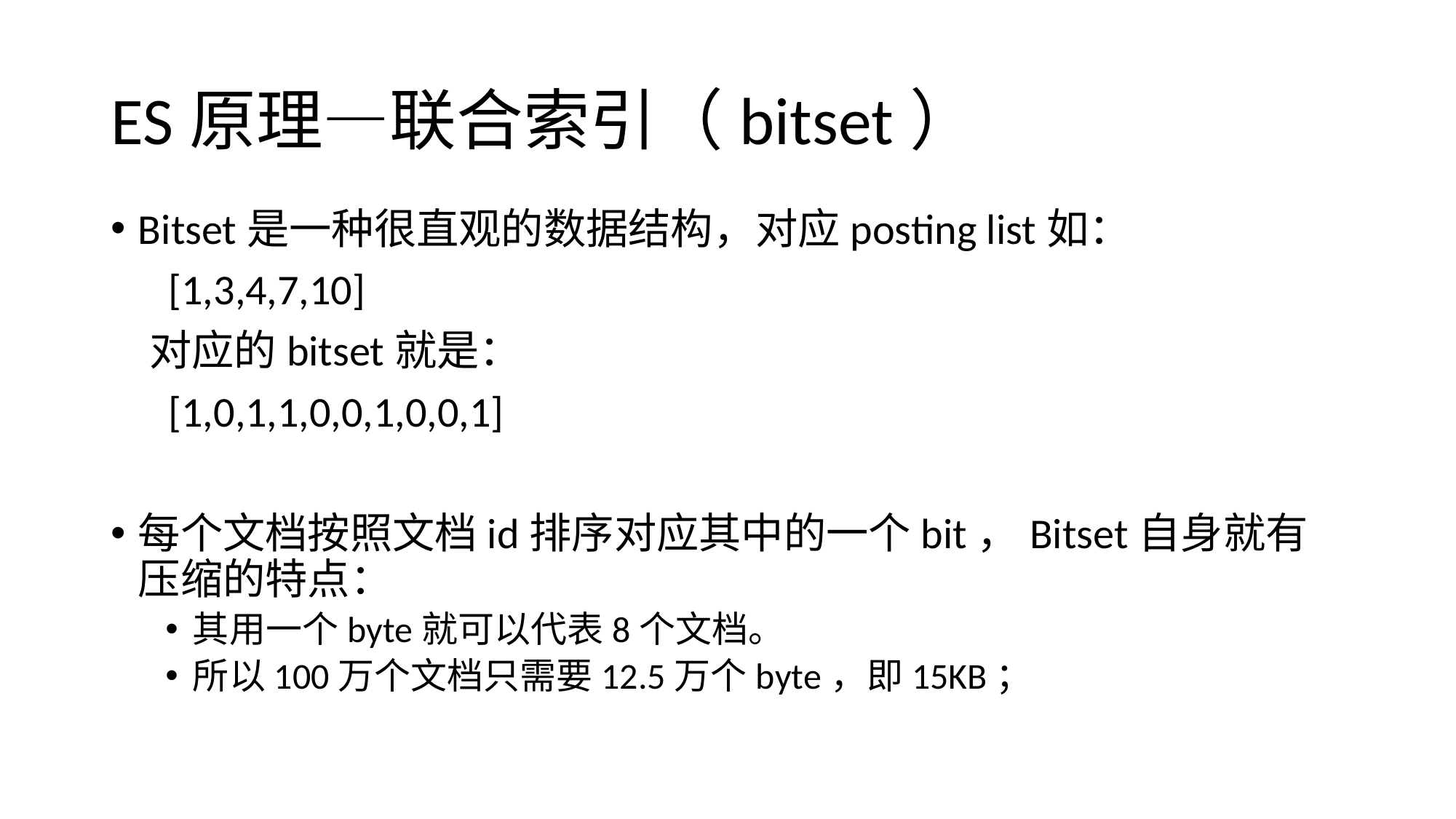

# ES原理—联合索引（bitset）
Bitset是一种很直观的数据结构，对应posting list如：
      [1,3,4,7,10]
   对应的bitset就是：
      [1,0,1,1,0,0,1,0,0,1]

每个文档按照文档id排序对应其中的一个bit，Bitset自身就有压缩的特点：
其用一个byte就可以代表8个文档。
所以100万个文档只需要12.5万个byte，即15KB；